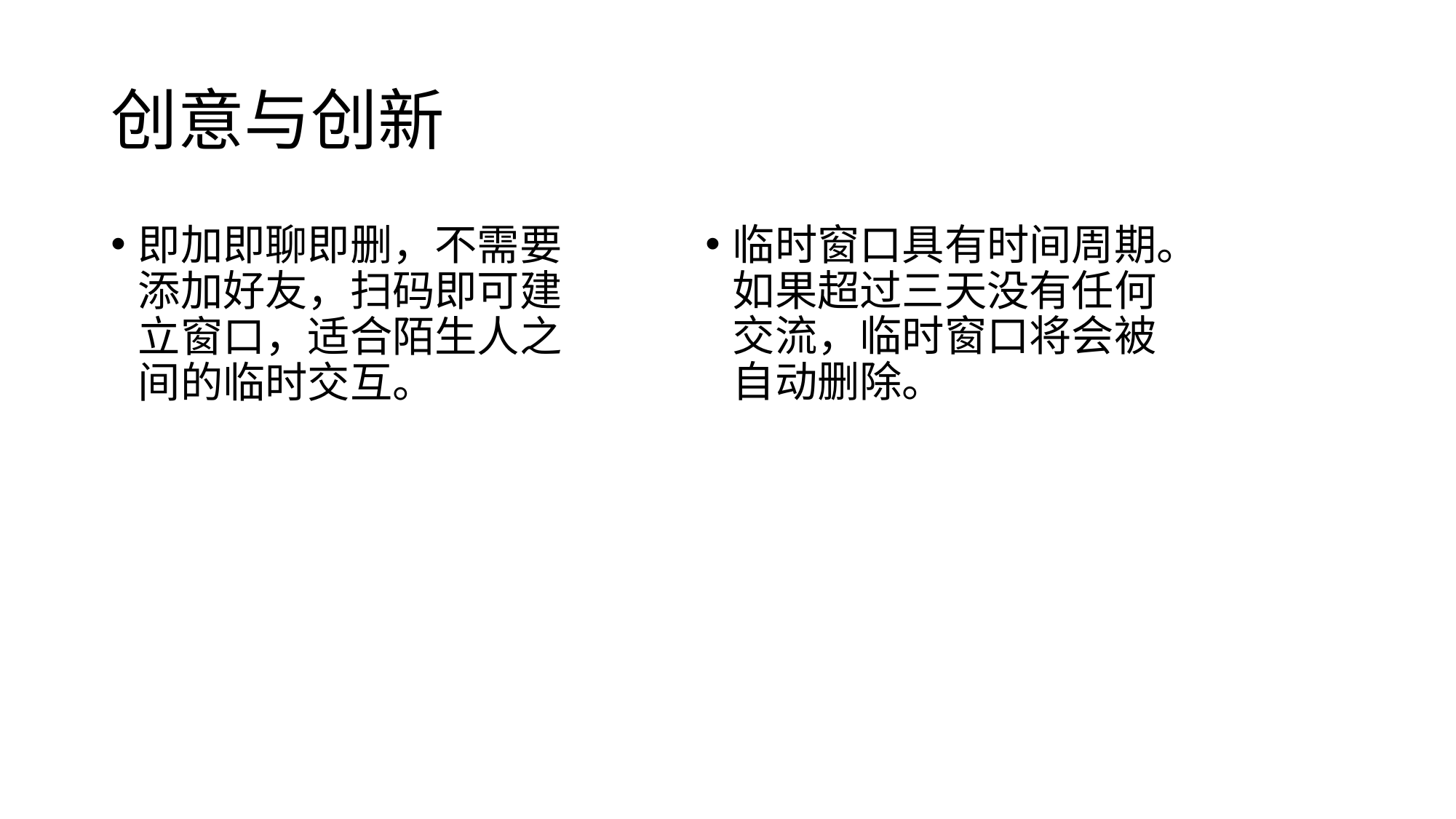

# 创意与创新
即加即聊即删，不需要添加好友，扫码即可建立窗口，适合陌生人之间的临时交互。
临时窗口具有时间周期。如果超过三天没有任何交流，临时窗口将会被自动删除。